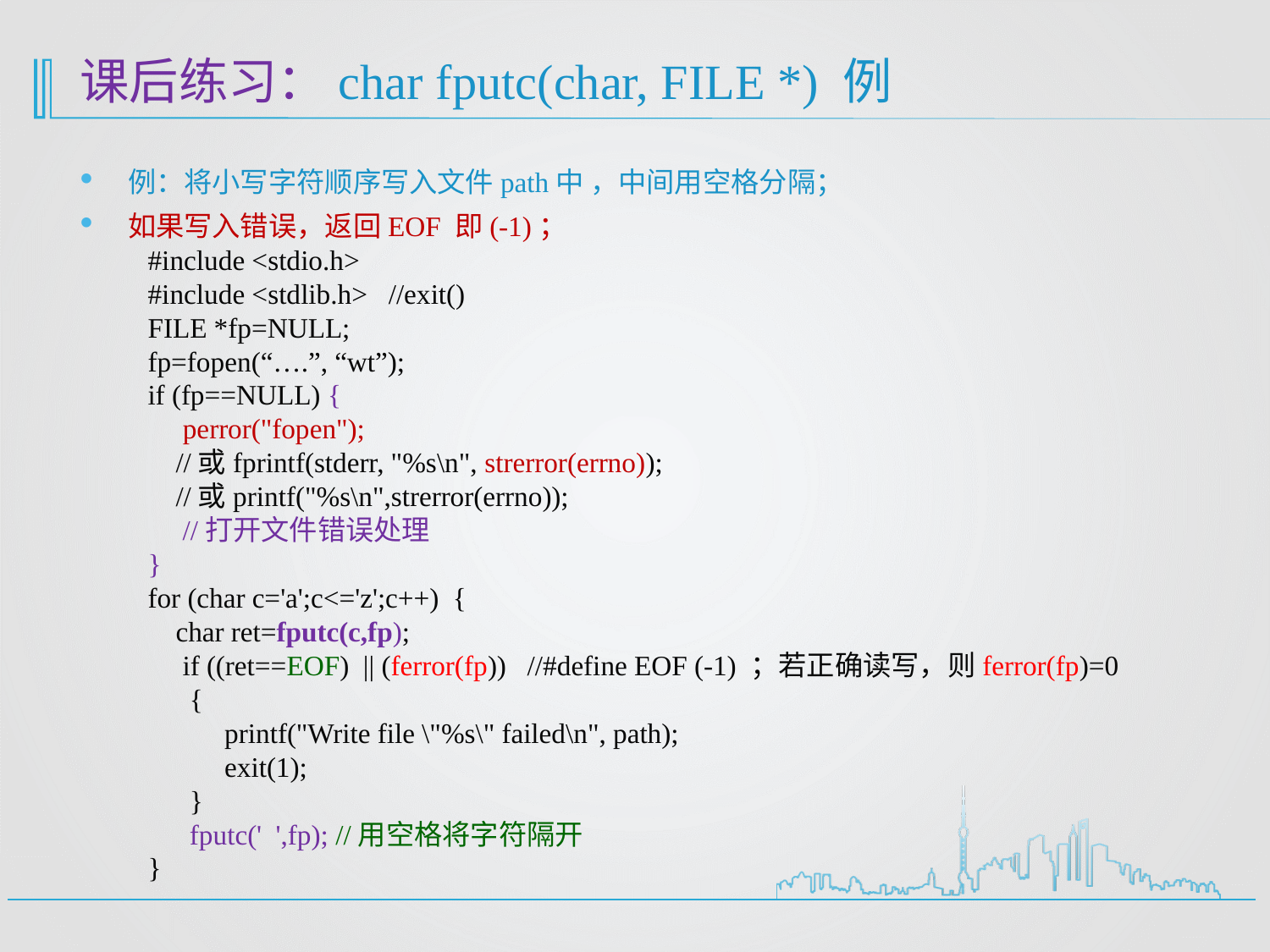

# 课后练习：char fputc(char, FILE *) 例
例：将小写字符顺序写入文件path中 ，中间用空格分隔；
如果写入错误，返回EOF 即(-1)；
    #include <stdio.h>
    #include <stdlib.h>   //exit()
    FILE *fp=NULL;
    fp=fopen(“….”, “wt”);
    if (fp==NULL) {
         perror("fopen");
        //或fprintf(stderr, "%s\n", strerror(errno));
        //或printf("%s\n",strerror(errno));
         //打开文件错误处理
    }
    for (char c='a';c<='z';c++)  {
        char ret=fputc(c,fp);
         if ((ret==EOF)  || (ferror(fp))   //#define EOF (-1) ；若正确读写，则ferror(fp)=0
          {
               printf("Write file \"%s\" failed\n", path);
               exit(1);
          }
          fputc('  ',fp); //用空格将字符隔开
    }